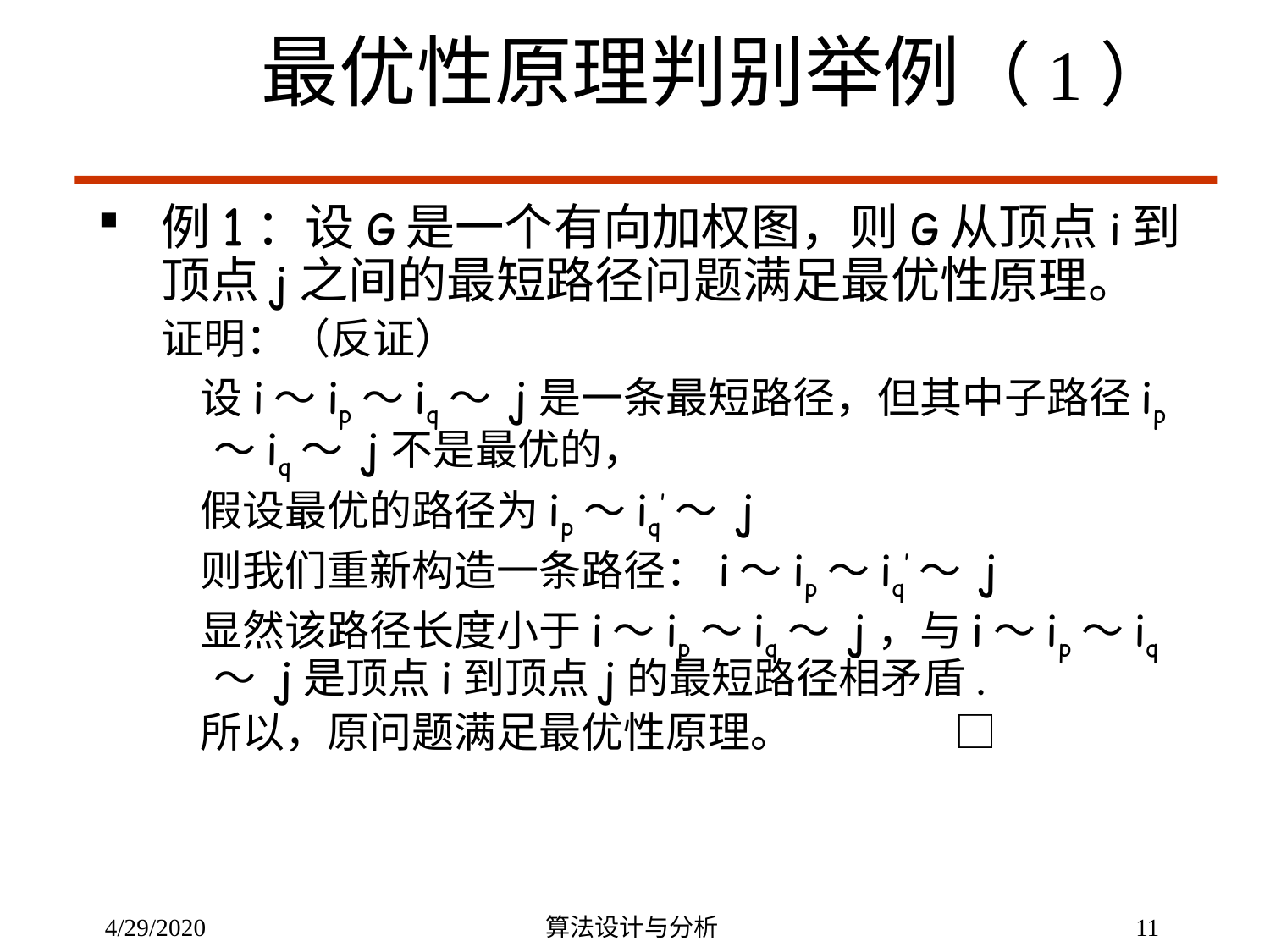

最优性原理判别举例（1）
例1：设G是一个有向加权图，则G从顶点i到顶点j之间的最短路径问题满足最优性原理。
证明：（反证）
   设i～ip～iq～ j是一条最短路径，但其中子路径ip～iq～ j不是最优的，
   假设最优的路径为ip～iq’～ j
   则我们重新构造一条路径：i～ip～iq’～ j
   显然该路径长度小于i～ip～iq～ j，与i～ip～iq～ j是顶点i到顶点j的最短路径相矛盾.
   所以，原问题满足最优性原理。                 □

4/29/2020
算法设计与分析
11